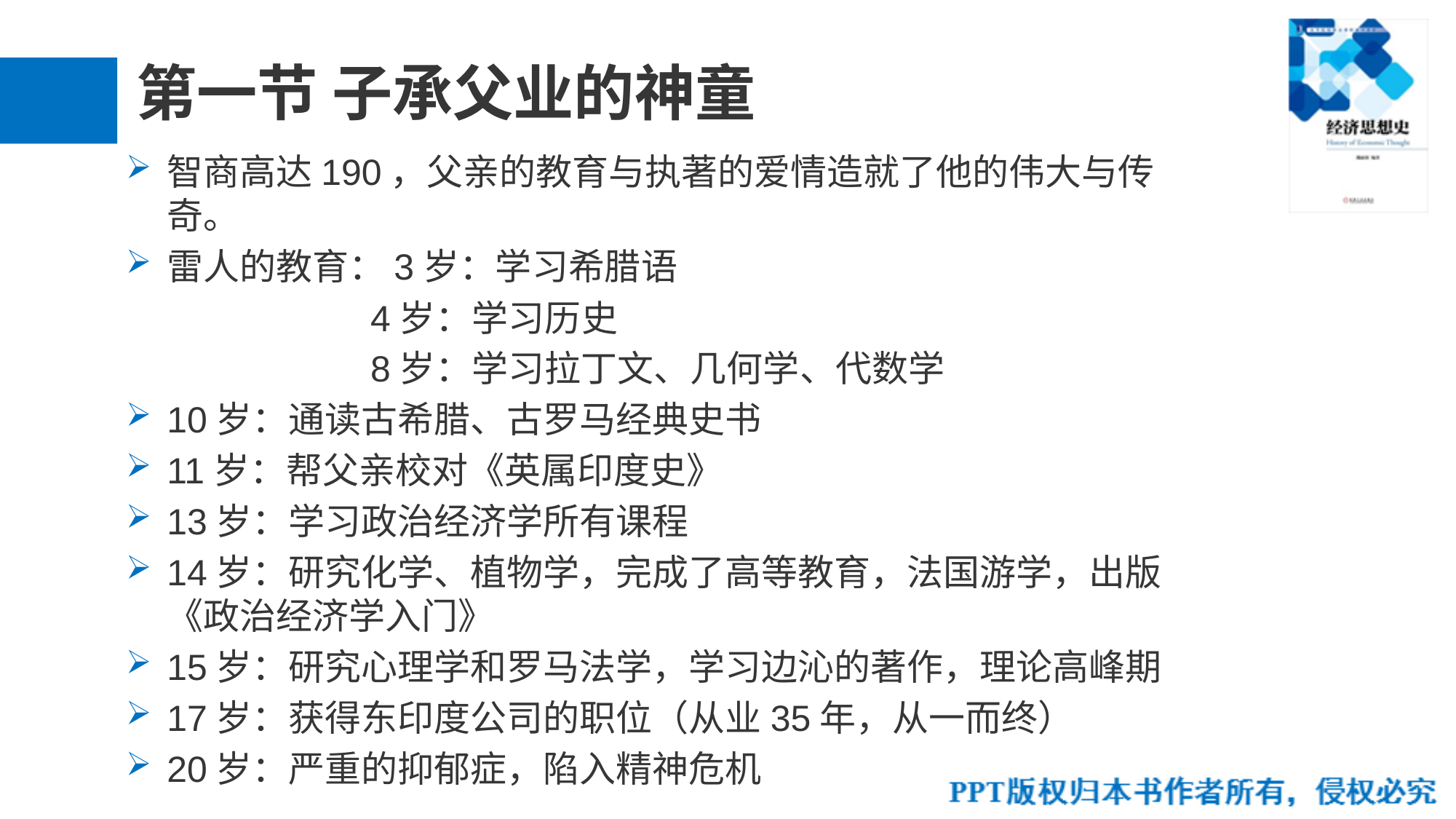

# 第一节 子承父业的神童

智商高达190，父亲的教育与执著的爱情造就了他的伟大与传奇。
雷人的教育：3岁：学习希腊语
                        4岁：学习历史
                        8岁：学习拉丁文、几何学、代数学
10岁：通读古希腊、古罗马经典史书
11岁：帮父亲校对《英属印度史》
13岁：学习政治经济学所有课程
14岁：研究化学、植物学，完成了高等教育，法国游学，出版《政治经济学入门》
15岁：研究心理学和罗马法学，学习边沁的著作，理论高峰期
17岁：获得东印度公司的职位（从业35年，从一而终）
20岁：严重的抑郁症，陷入精神危机